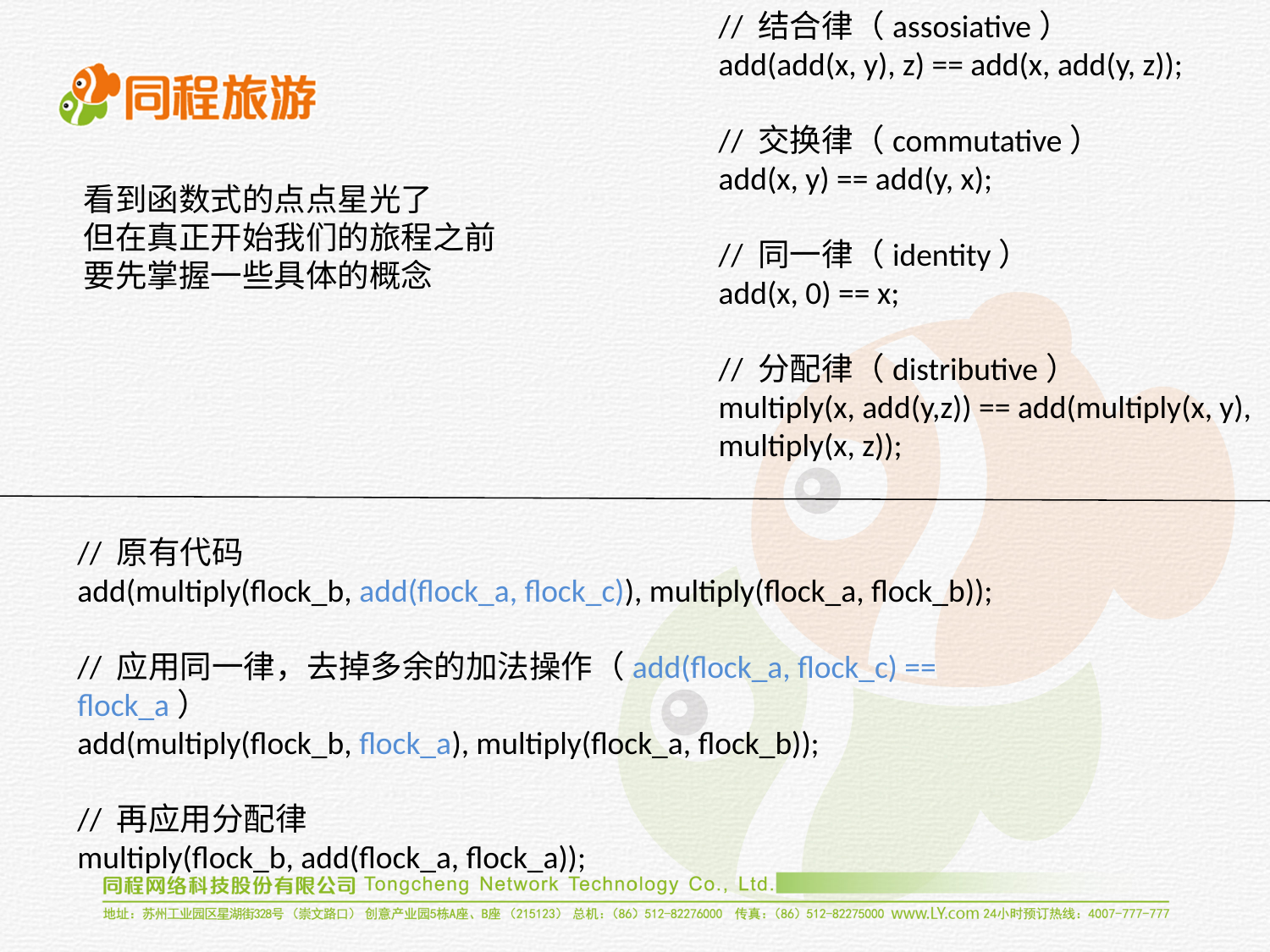

// 结合律（assosiative）
add(add(x, y), z) == add(x, add(y, z));

// 交换律（commutative）
add(x, y) == add(y, x);

// 同一律（identity）
add(x, 0) == x;

// 分配律（distributive）
multiply(x, add(y,z)) == add(multiply(x, y), multiply(x, z));
看到函数式的点点星光了
但在真正开始我们的旅程之前
要先掌握一些具体的概念
// 原有代码
add(multiply(flock_b, add(flock_a, flock_c)), multiply(flock_a, flock_b));

// 应用同一律，去掉多余的加法操作（add(flock_a, flock_c) == flock_a）
add(multiply(flock_b, flock_a), multiply(flock_a, flock_b));

// 再应用分配律
multiply(flock_b, add(flock_a, flock_a));